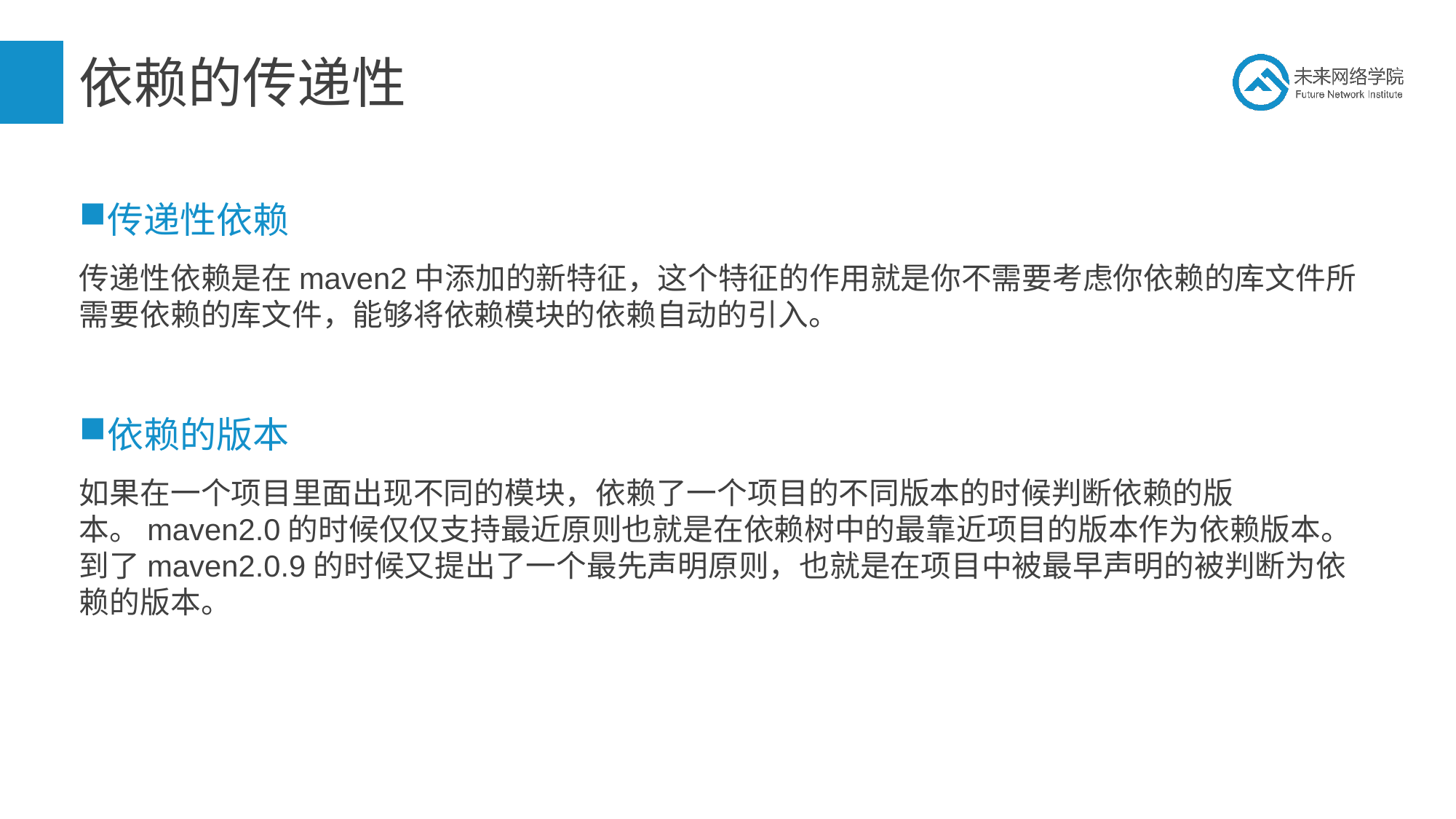

# 依赖的传递性
传递性依赖
传递性依赖是在maven2中添加的新特征，这个特征的作用就是你不需要考虑你依赖的库文件所需要依赖的库文件，能够将依赖模块的依赖自动的引入。

依赖的版本
如果在一个项目里面出现不同的模块，依赖了一个项目的不同版本的时候判断依赖的版本。maven2.0的时候仅仅支持最近原则也就是在依赖树中的最靠近项目的版本作为依赖版本。到了maven2.0.9的时候又提出了一个最先声明原则，也就是在项目中被最早声明的被判断为依赖的版本。